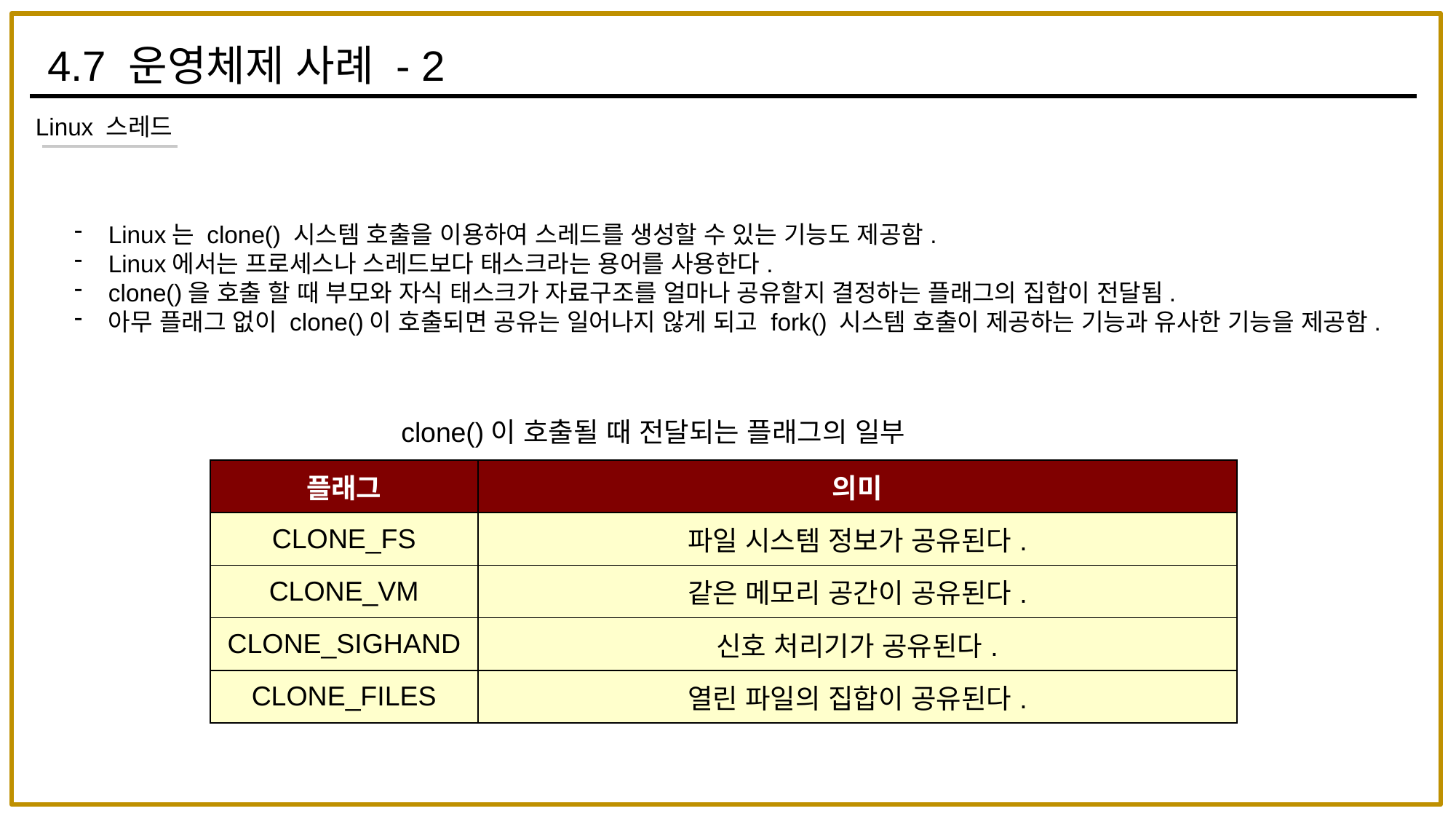

4.7 운영체제 사례 - 2
Linux 스레드
Linux는 clone() 시스템 호출을 이용하여 스레드를 생성할 수 있는 기능도 제공함.
Linux에서는 프로세스나 스레드보다 태스크라는 용어를 사용한다.
clone()을 호출 할 때 부모와 자식 태스크가 자료구조를 얼마나 공유할지 결정하는 플래그의 집합이 전달됨.
아무 플래그 없이 clone()이 호출되면 공유는 일어나지 않게 되고 fork() 시스템 호출이 제공하는 기능과 유사한 기능을 제공함.
clone()이 호출될 때 전달되는 플래그의 일부
| 플래그 | 의미 |
| --- | --- |
| CLONE\_FS | 파일 시스템 정보가 공유된다. |
| CLONE\_VM | 같은 메모리 공간이 공유된다. |
| CLONE\_SIGHAND | 신호 처리기가 공유된다. |
| CLONE\_FILES | 열린 파일의 집합이 공유된다. |